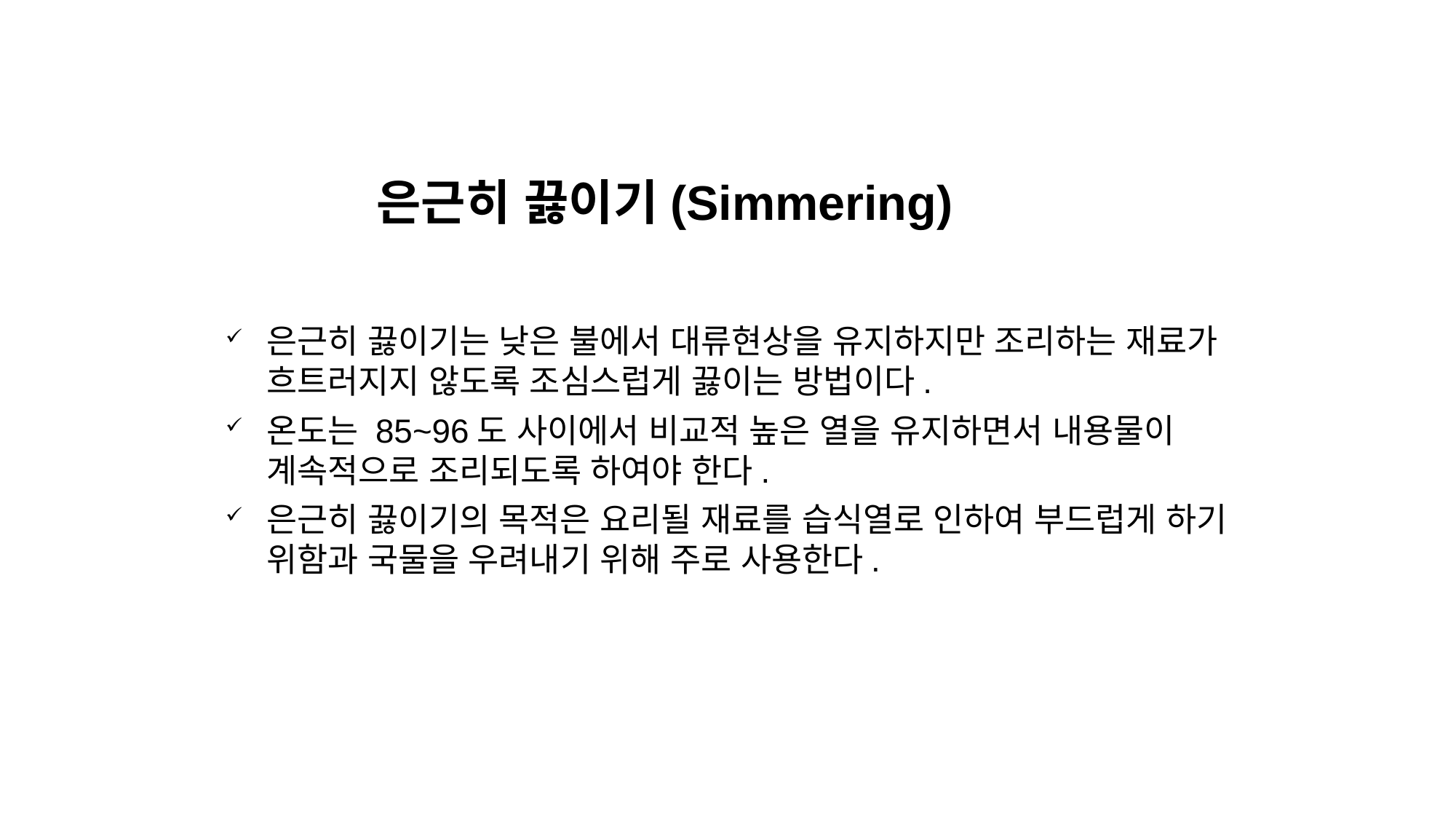

# 은근히 끓이기(Simmering)
은근히 끓이기는 낮은 불에서 대류현상을 유지하지만 조리하는 재료가 흐트러지지 않도록 조심스럽게 끓이는 방법이다.
온도는 85~96도 사이에서 비교적 높은 열을 유지하면서 내용물이 계속적으로 조리되도록 하여야 한다.
은근히 끓이기의 목적은 요리될 재료를 습식열로 인하여 부드럽게 하기 위함과 국물을 우려내기 위해 주로 사용한다.